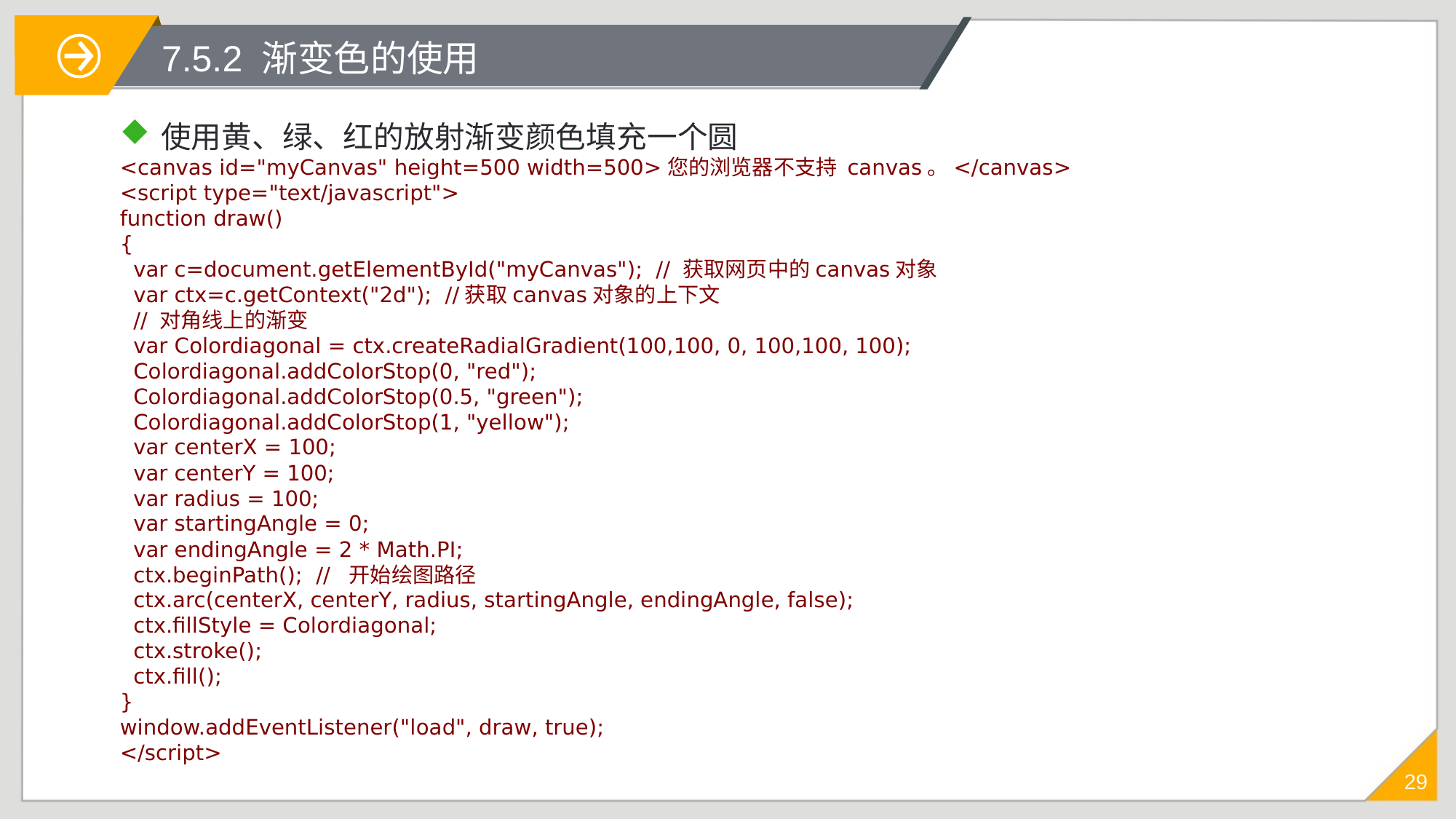

# 7.5.2 渐变色的使用
使用黄、绿、红的放射渐变颜色填充一个圆
<canvas id="myCanvas" height=500 width=500>您的浏览器不支持 canvas。</canvas>
<script type="text/javascript">
function draw()
{
  var c=document.getElementById("myCanvas");  // 获取网页中的canvas对象
  var ctx=c.getContext("2d");  //获取canvas对象的上下文
  // 对角线上的渐变
  var Colordiagonal = ctx.createRadialGradient(100,100, 0, 100,100, 100);
  Colordiagonal.addColorStop(0, "red");
  Colordiagonal.addColorStop(0.5, "green");
  Colordiagonal.addColorStop(1, "yellow");
  var centerX = 100;
  var centerY = 100;
  var radius = 100;
  var startingAngle = 0;
  var endingAngle = 2 * Math.PI;
  ctx.beginPath();  //  开始绘图路径
  ctx.arc(centerX, centerY, radius, startingAngle, endingAngle, false);
  ctx.fillStyle = Colordiagonal;
  ctx.stroke();
  ctx.fill();
}
window.addEventListener("load", draw, true);
</script>